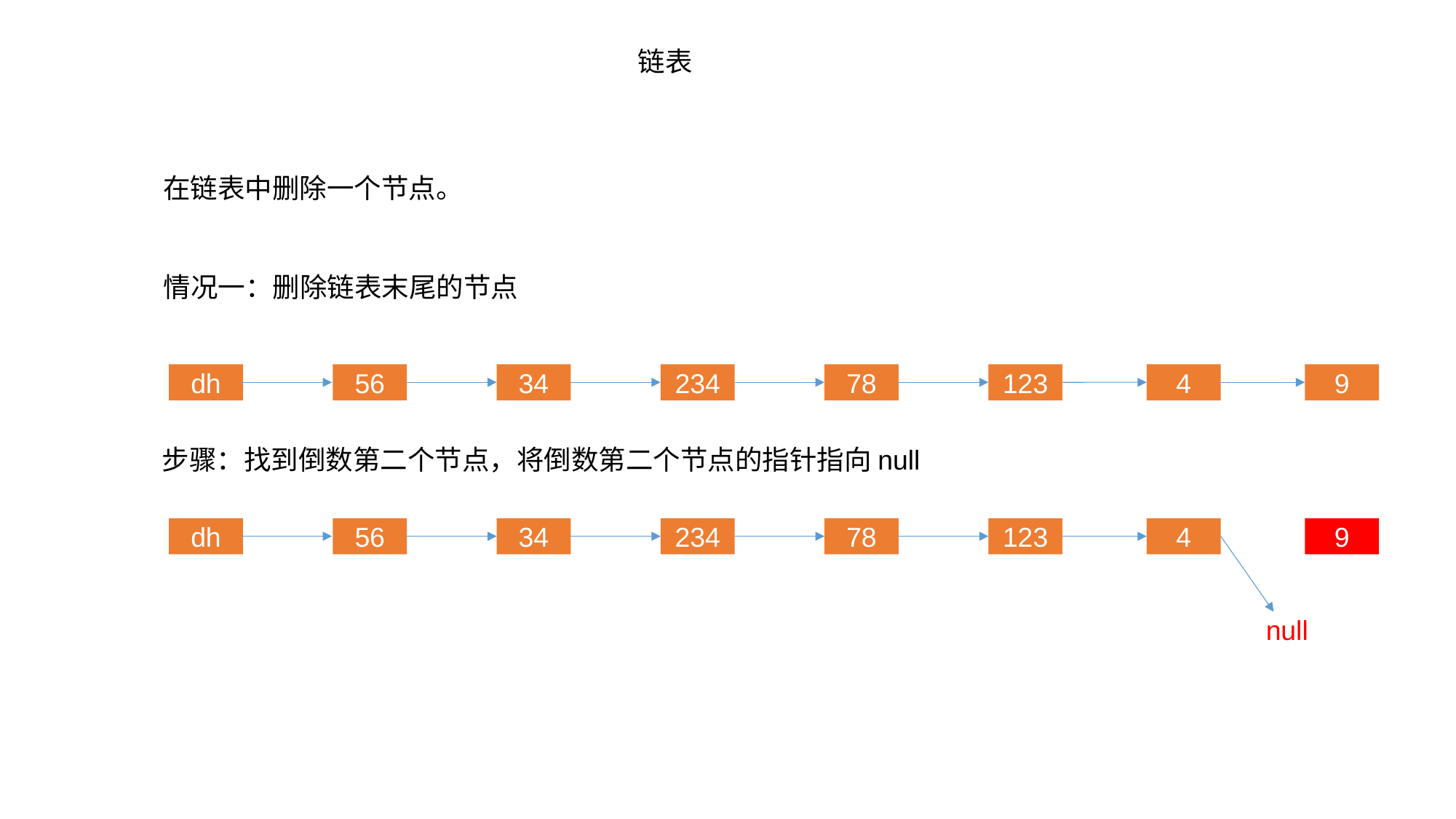

链表
在链表中删除一个节点。
情况一：删除链表末尾的节点
dh
78
123
4
9
234
34
56
步骤：找到倒数第二个节点，将倒数第二个节点的指针指向null
dh
78
123
4
9
234
34
56
null